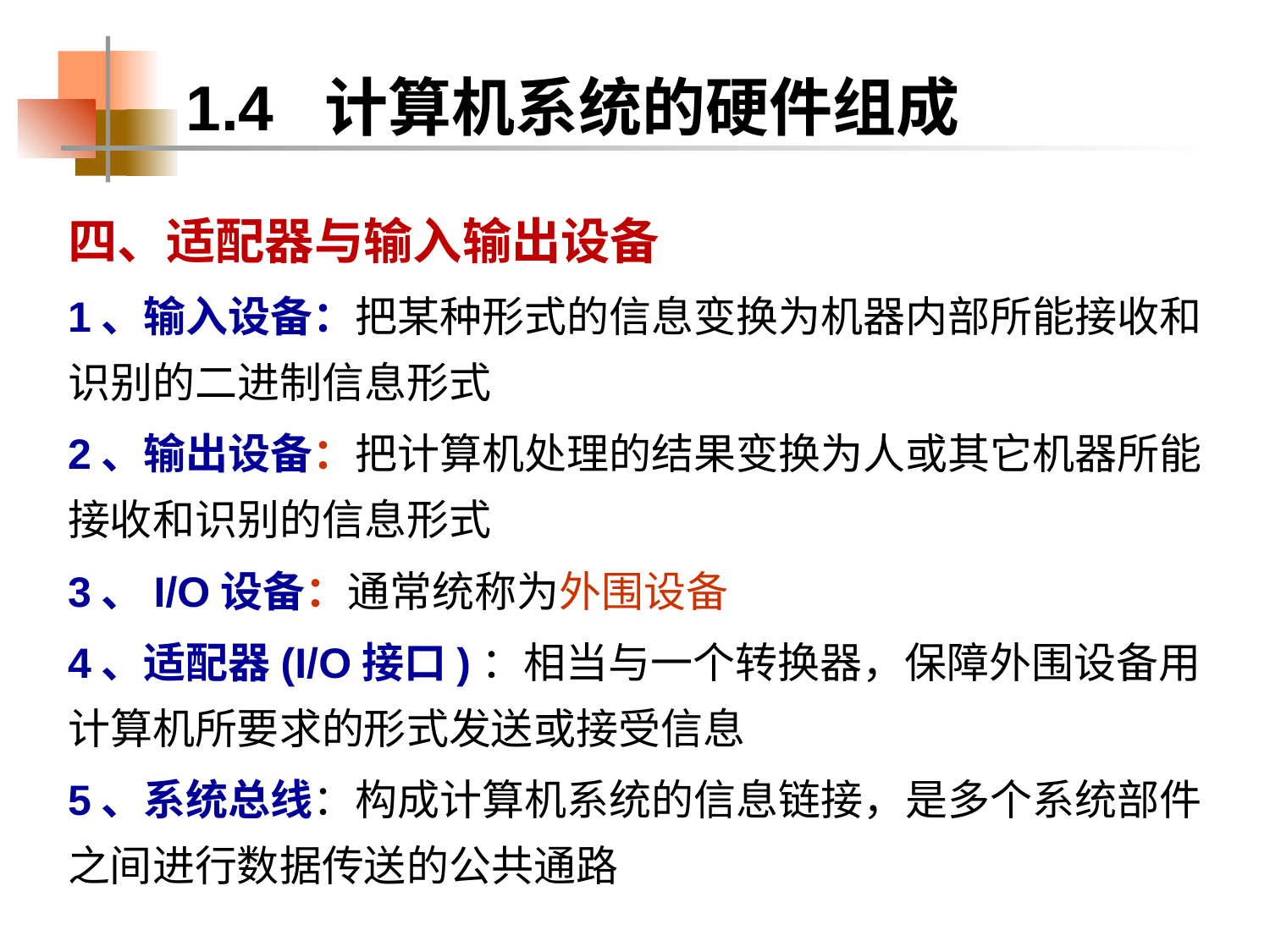

1.4  计算机系统的硬件组成
四、适配器与输入输出设备
1、输入设备：把某种形式的信息变换为机器内部所能接收和识别的二进制信息形式
2、输出设备：把计算机处理的结果变换为人或其它机器所能接收和识别的信息形式
3、I/O设备：通常统称为外围设备
4、适配器(I/O接口)：相当与一个转换器，保障外围设备用计算机所要求的形式发送或接受信息
5、系统总线：构成计算机系统的信息链接，是多个系统部件之间进行数据传送的公共通路